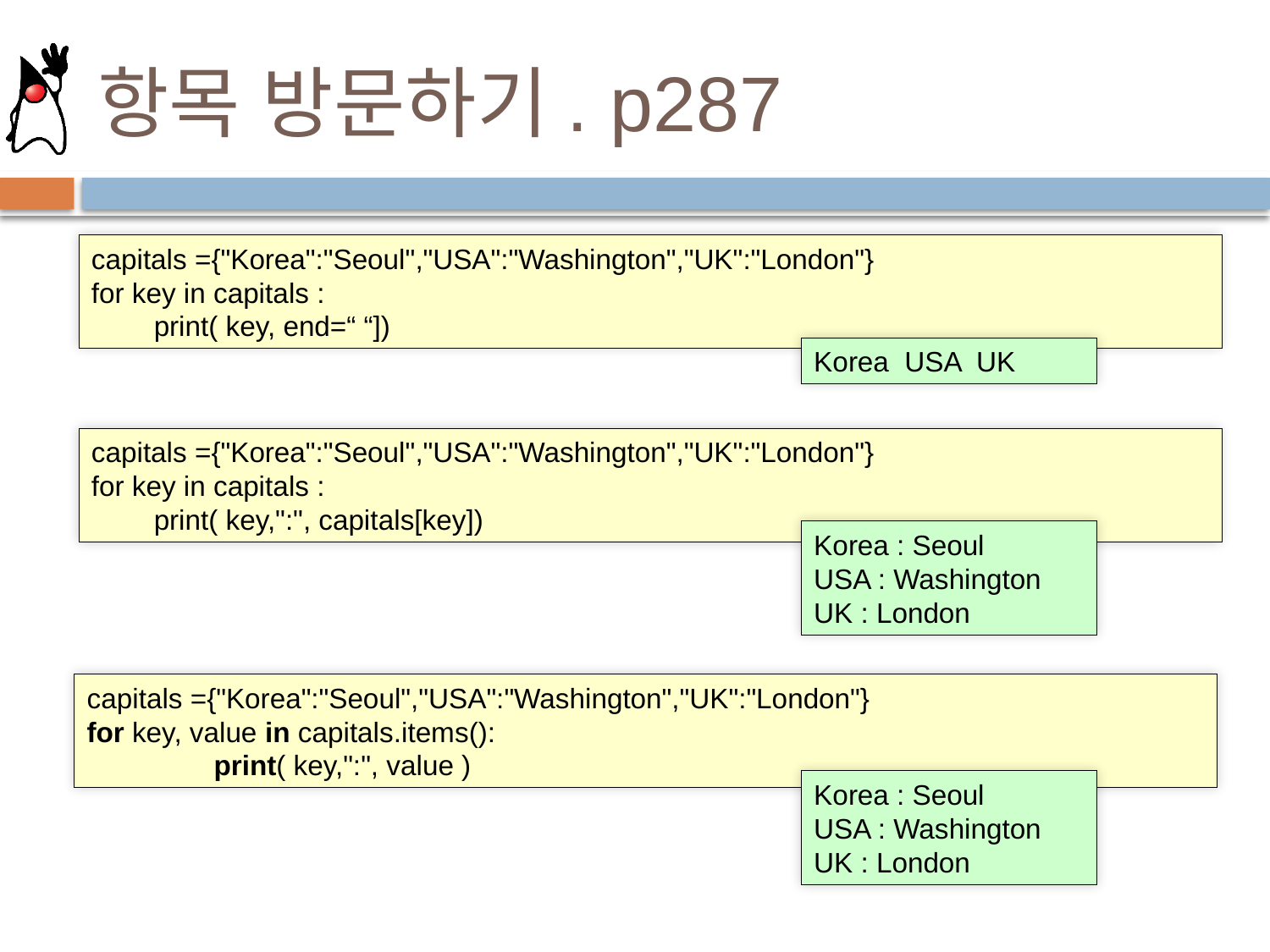

# 항목 방문하기. p287
capitals ={"Korea":"Seoul","USA":"Washington","UK":"London"}
for key in capitals :
        print( key, end=“ “])
Korea  USA  UK
capitals ={"Korea":"Seoul","USA":"Washington","UK":"London"}
for key in capitals :
        print( key,":", capitals[key])
Korea : Seoul
USA : Washington
UK : London
capitals ={"Korea":"Seoul","USA":"Washington","UK":"London"}
for key, value in capitals.items():
	print( key,":", value )
Korea : Seoul
USA : Washington
UK : London